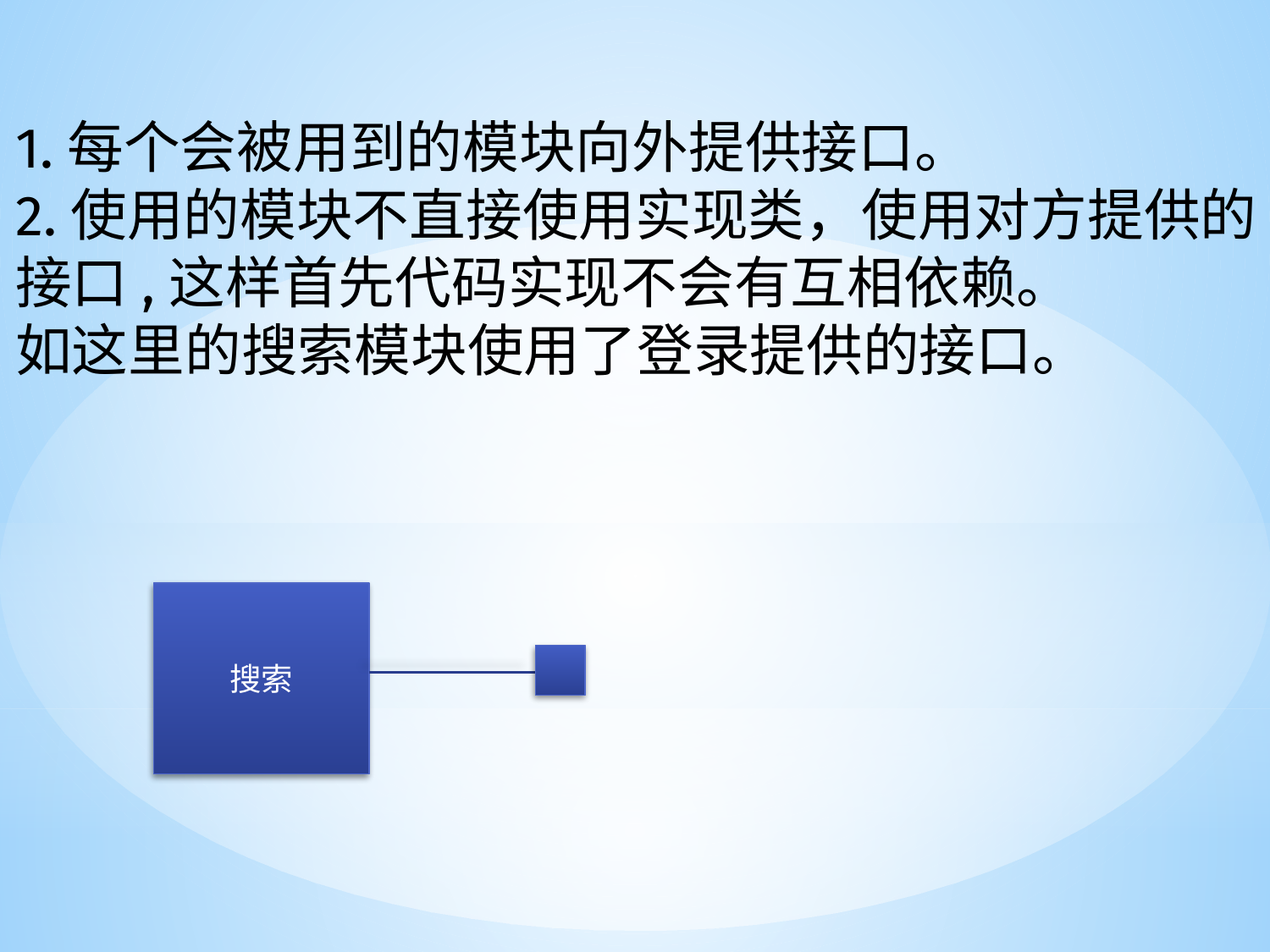

1.每个会被用到的模块向外提供接口。
2.使用的模块不直接使用实现类，使用对方提供的
接口,这样首先代码实现不会有互相依赖。
如这里的搜索模块使用了登录提供的接口。
搜索